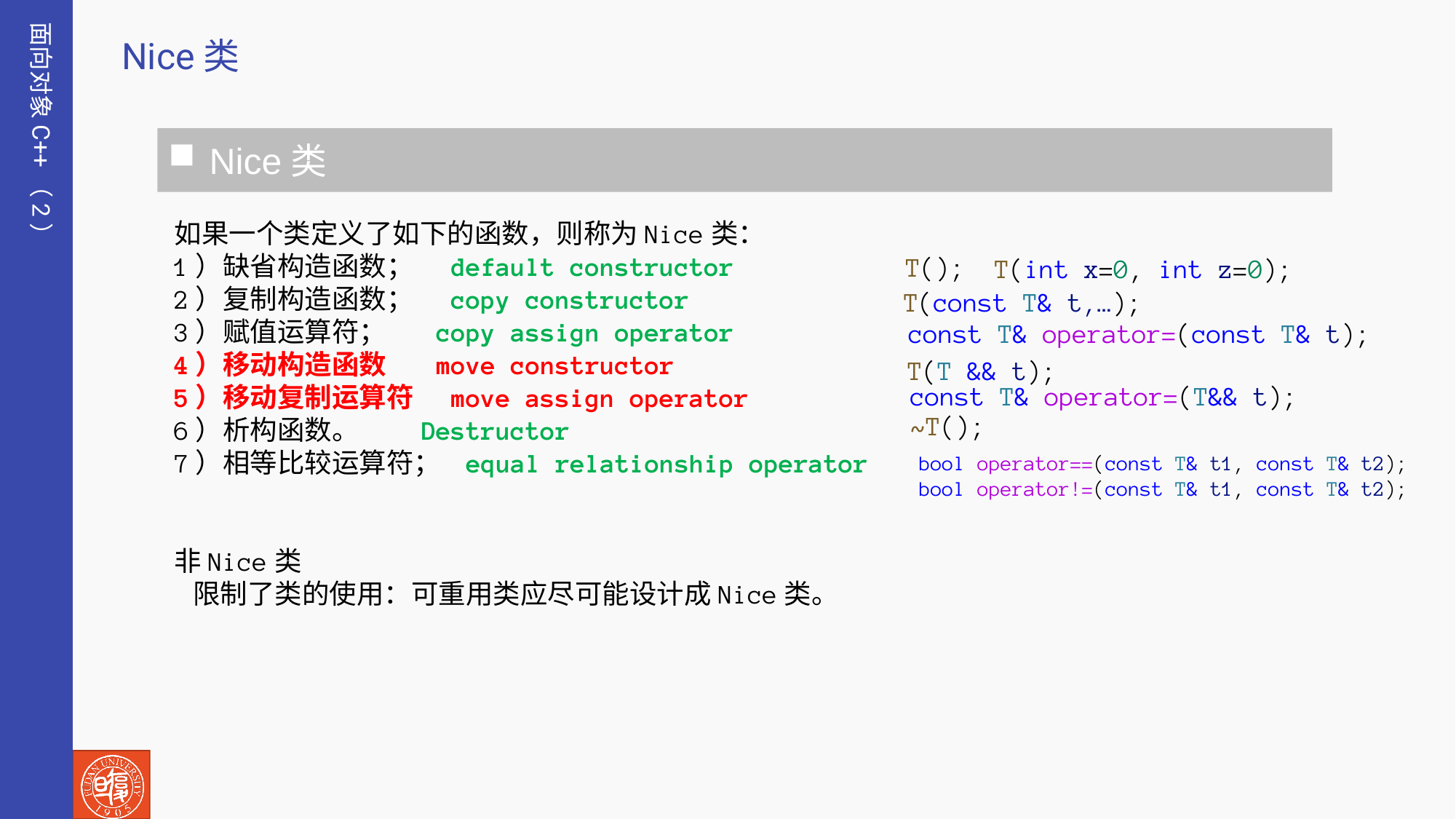

面向对象C++（2）
Nice类
Nice类
如果一个类定义了如下的函数，则称为Nice类：
1）缺省构造函数；     default constructor
2）复制构造函数；     copy constructor
3）赋值运算符；       copy assign operator
4）移动构造函数       move constructor
5）移动复制运算符     move assign operator
6）析构函数。         Destructor
7）相等比较运算符；   equal relationship operator

非Nice类
  限制了类的使用：可重用类应尽可能设计成Nice类。
T();
T(int x=0, int z=0);
T(const T& t,…);
const T& operator=(const T& t);
T(T && t);
const T& operator=(T&& t);
~T();
bool operator==(const T& t1, const T& t2);
bool operator!=(const T& t1, const T& t2);